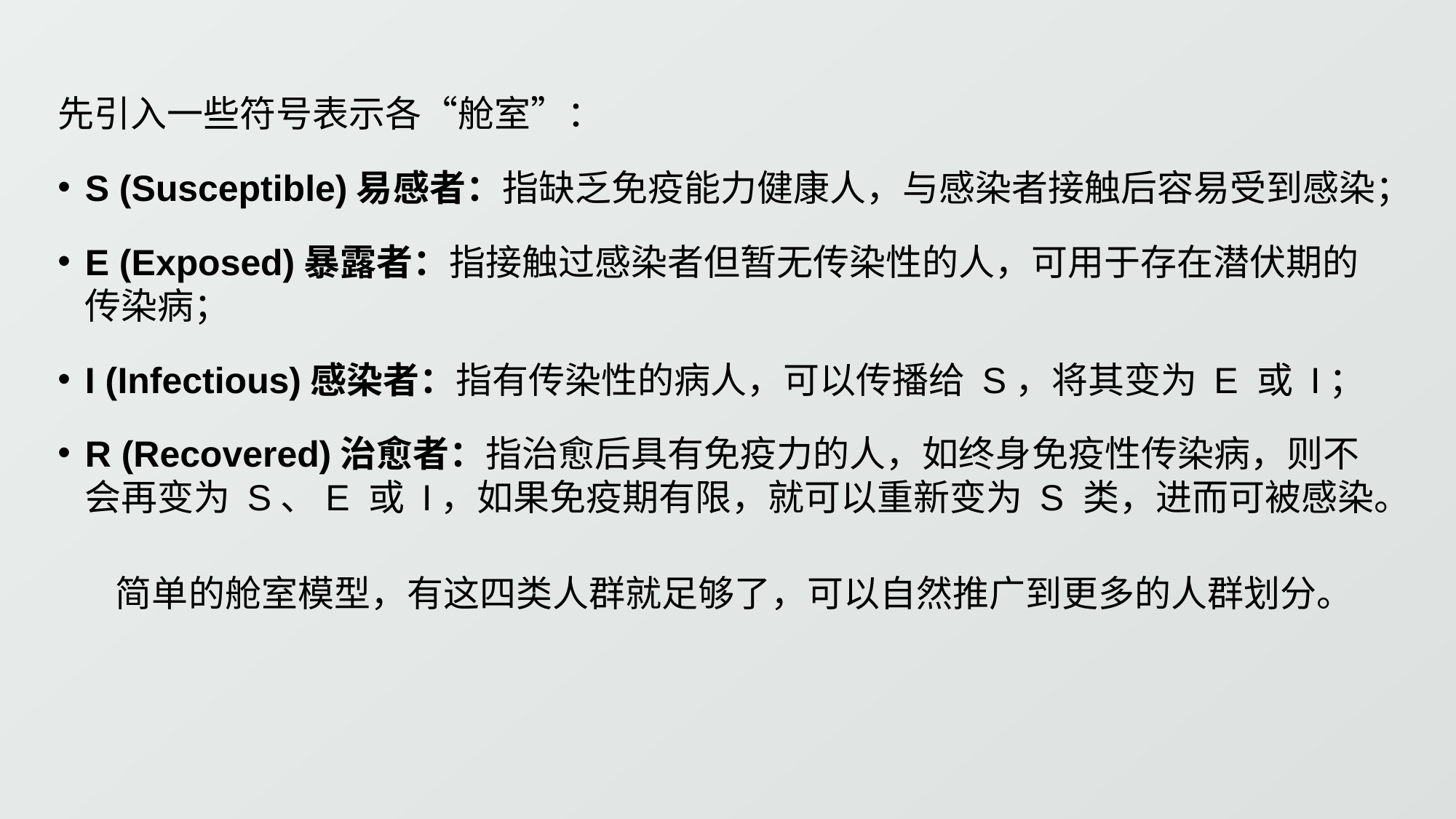

先引入一些符号表示各“舱室”：
S (Susceptible)易感者：指缺乏免疫能力健康人，与感染者接触后容易受到感染；
E (Exposed)暴露者：指接触过感染者但暂无传染性的人，可用于存在潜伏期的传染病；
I (Infectious)感染者：指有传染性的病人，可以传播给 S，将其变为 E 或 I；
R (Recovered)治愈者：指治愈后具有免疫力的人，如终身免疫性传染病，则不会再变为 S、E 或 I，如果免疫期有限，就可以重新变为 S 类，进而可被感染。
      简单的舱室模型，有这四类人群就足够了，可以自然推广到更多的人群划分。